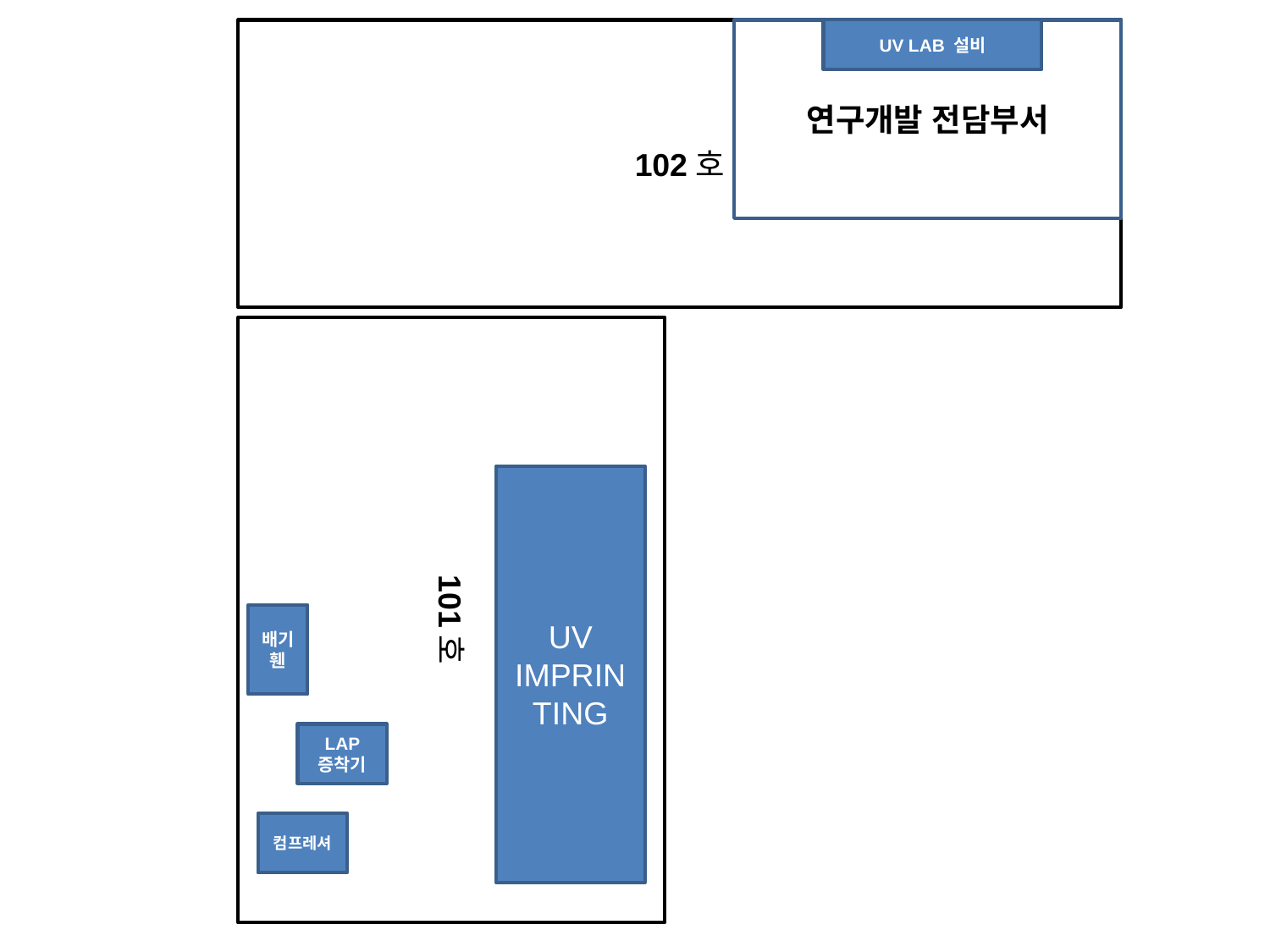

102호
연구개발 전담부서
UV LAB 설비

101호
UV IMPRINTING
배기휀
LAP
증착기
컴프레셔